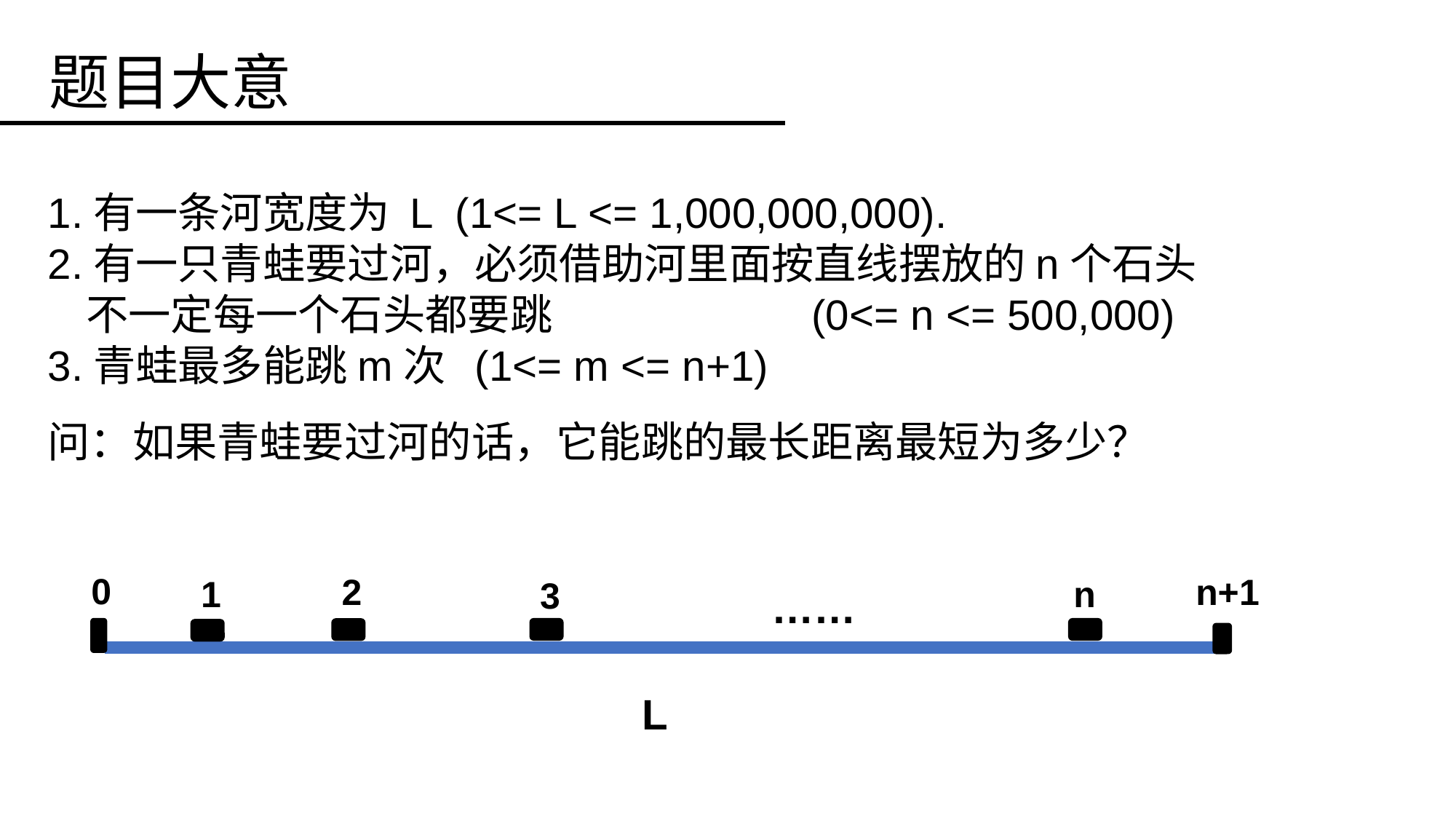

题目大意
1.有一条河宽度为 L  (1<= L <= 1,000,000,000).
2.有一只青蛙要过河，必须借助河里面按直线摆放的n个石头
   不一定每一个石头都要跳 			(0<= n <= 500,000)
3.青蛙最多能跳m次  (1<= m <= n+1)

问：如果青蛙要过河的话，它能跳的最长距离最短为多少？
0
2
n+1
n
1
3
……

L